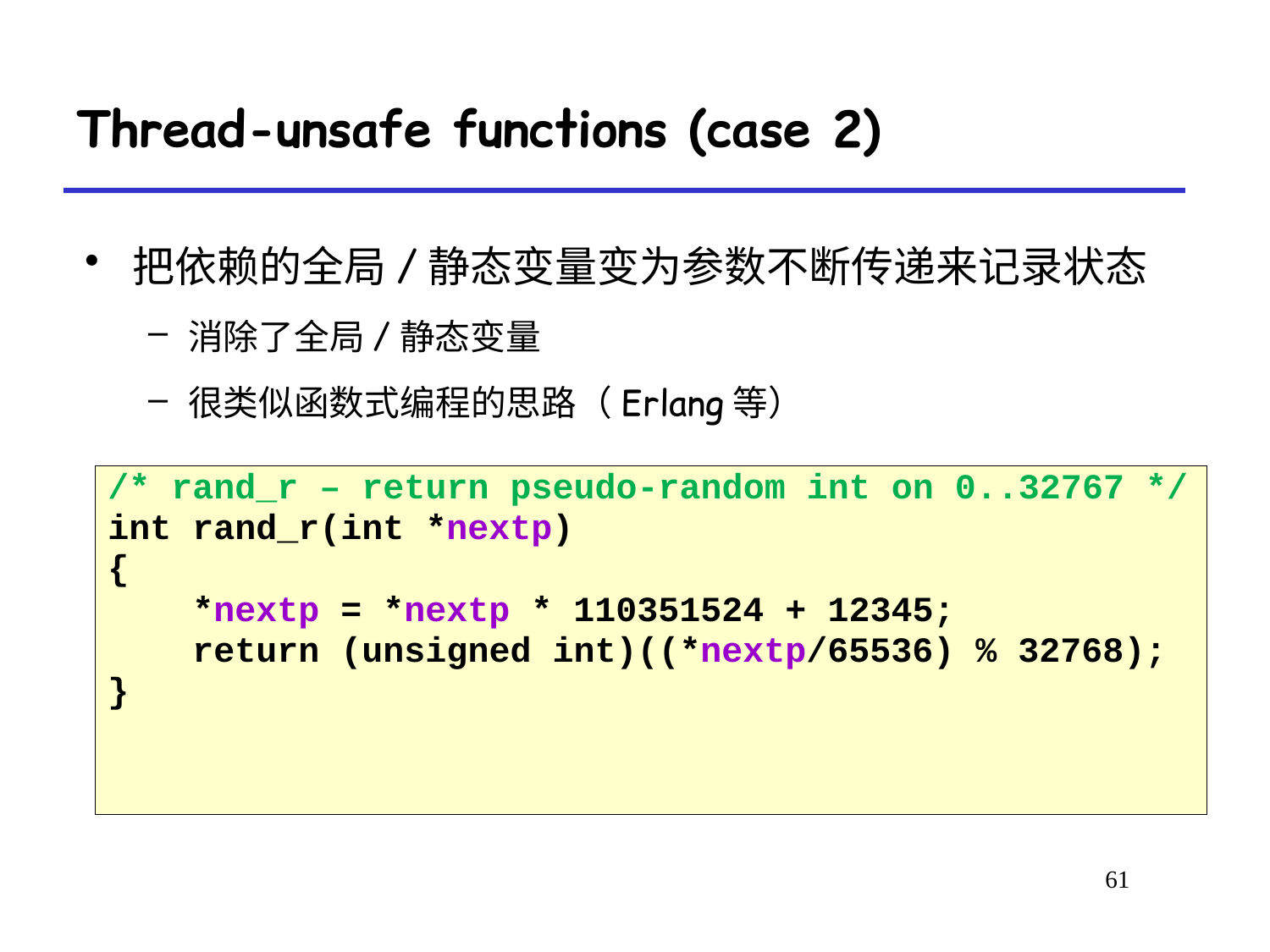

# Thread-unsafe functions (case 2)
把依赖的全局/静态变量变为参数不断传递来记录状态
消除了全局/静态变量
很类似函数式编程的思路（Erlang等）
/* rand_r – return pseudo-random int on 0..32767 */
int rand_r(int *nextp)
{
    *nextp = *nextp * 110351524 + 12345;
    return (unsigned int)((*nextp/65536) % 32768);
}
61